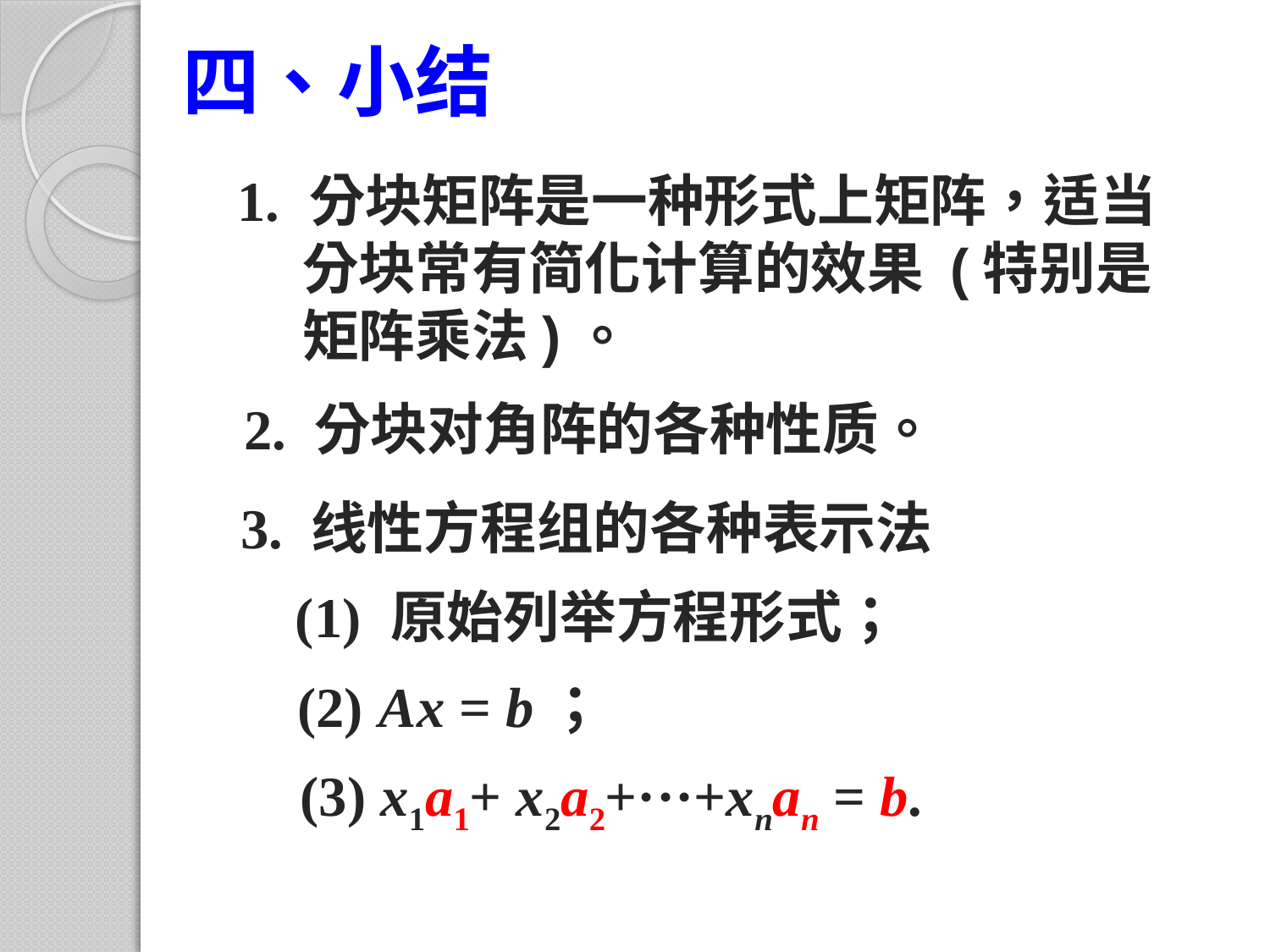

# 四、小结
1. 分块矩阵是一种形式上矩阵，适当
    分块常有简化计算的效果 (特别是
    矩阵乘法)。
2. 分块对角阵的各种性质。
3. 线性方程组的各种表示法
(1) 原始列举方程形式；
(2) Ax = b；
(3) x1a1+ x2a2+···+xnan = b.